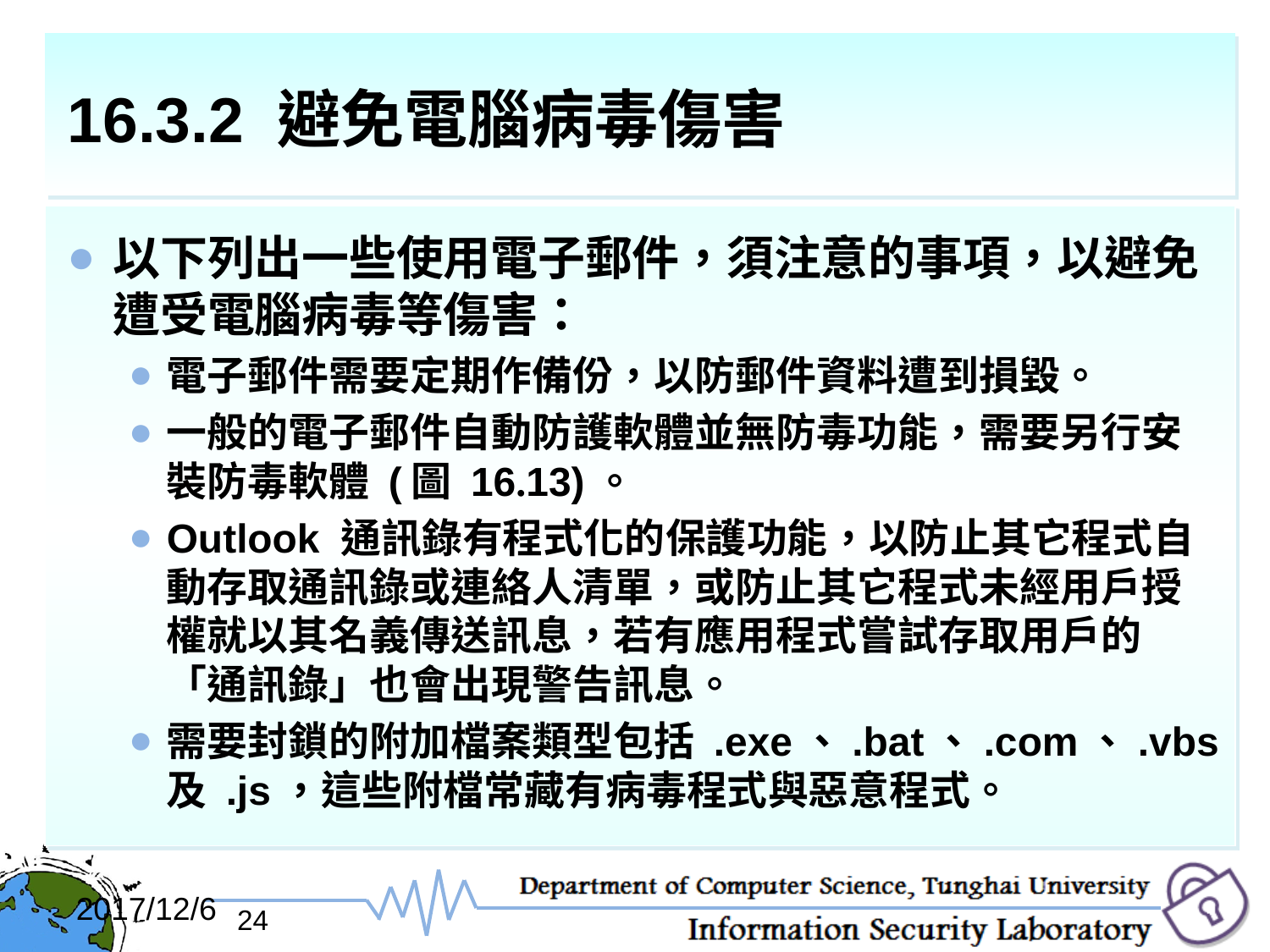

# 16.3.2 避免電腦病毒傷害
以下列出一些使用電子郵件，須注意的事項，以避免遭受電腦病毒等傷害：
電子郵件需要定期作備份，以防郵件資料遭到損毀。
一般的電子郵件自動防護軟體並無防毒功能，需要另行安裝防毒軟體 (圖 16.13)。
Outlook 通訊錄有程式化的保護功能，以防止其它程式自動存取通訊錄或連絡人清單，或防止其它程式未經用戶授權就以其名義傳送訊息，若有應用程式嘗試存取用戶的「通訊錄」也會出現警告訊息。
需要封鎖的附加檔案類型包括 .exe、.bat、.com、.vbs 及 .js，這些附檔常藏有病毒程式與惡意程式。
2017/12/6
24